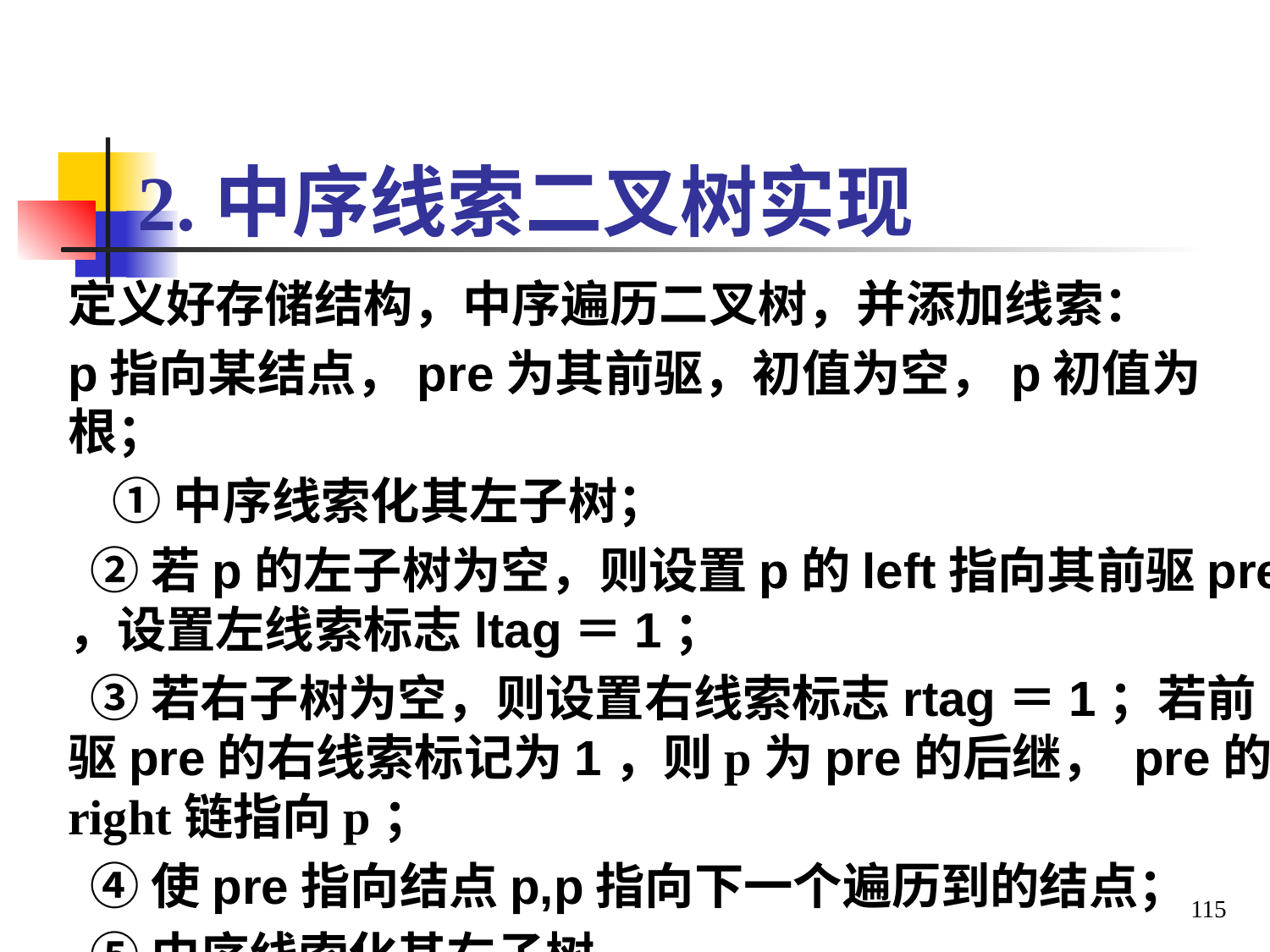

# 2.中序线索二叉树实现
定义好存储结构，中序遍历二叉树，并添加线索：
p指向某结点，pre为其前驱，初值为空，p初值为根；
    ①中序线索化其左子树；
  ②若p的左子树为空，则设置p的left指向其前驱pre ，设置左线索标志ltag＝1；
  ③若右子树为空，则设置右线索标志rtag＝1；若前驱pre的右线索标记为1，则p为pre的后继， pre的right链指向p；
  ④使pre指向结点p,p指向下一个遍历到的结点；
  ⑤中序线索化其右子树。
115